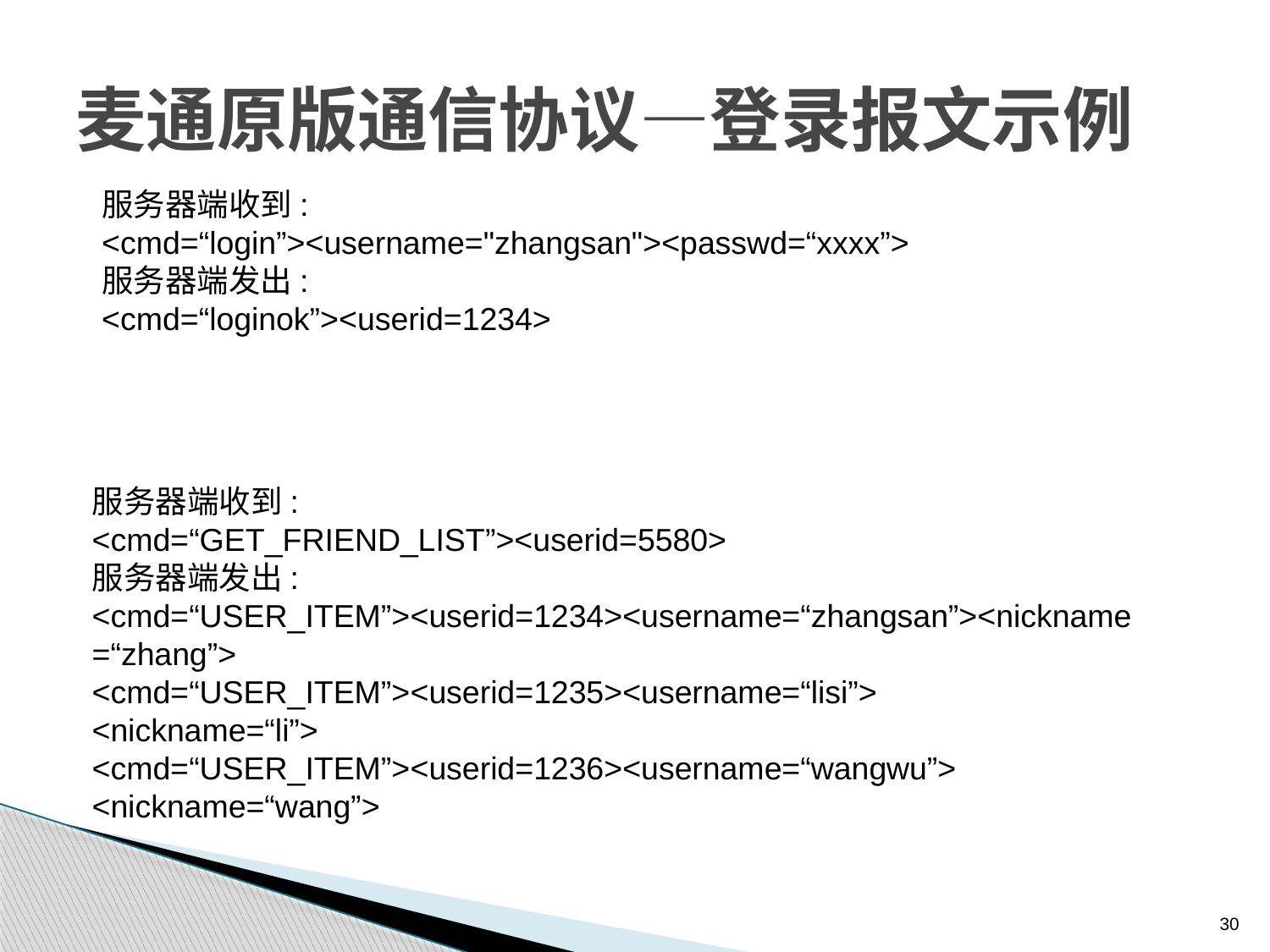

# 麦通原版通信协议—登录报文示例
服务器端收到:
<cmd=“login”><username="zhangsan"><passwd=“xxxx”>
服务器端发出:
<cmd=“loginok”><userid=1234>

服务器端收到:
<cmd=“GET_FRIEND_LIST”><userid=5580>
服务器端发出:
<cmd=“USER_ITEM”><userid=1234><username=“zhangsan”><nickname=“zhang”>
<cmd=“USER_ITEM”><userid=1235><username=“lisi”>
<nickname=“li”>
<cmd=“USER_ITEM”><userid=1236><username=“wangwu”>
<nickname=“wang”>

30